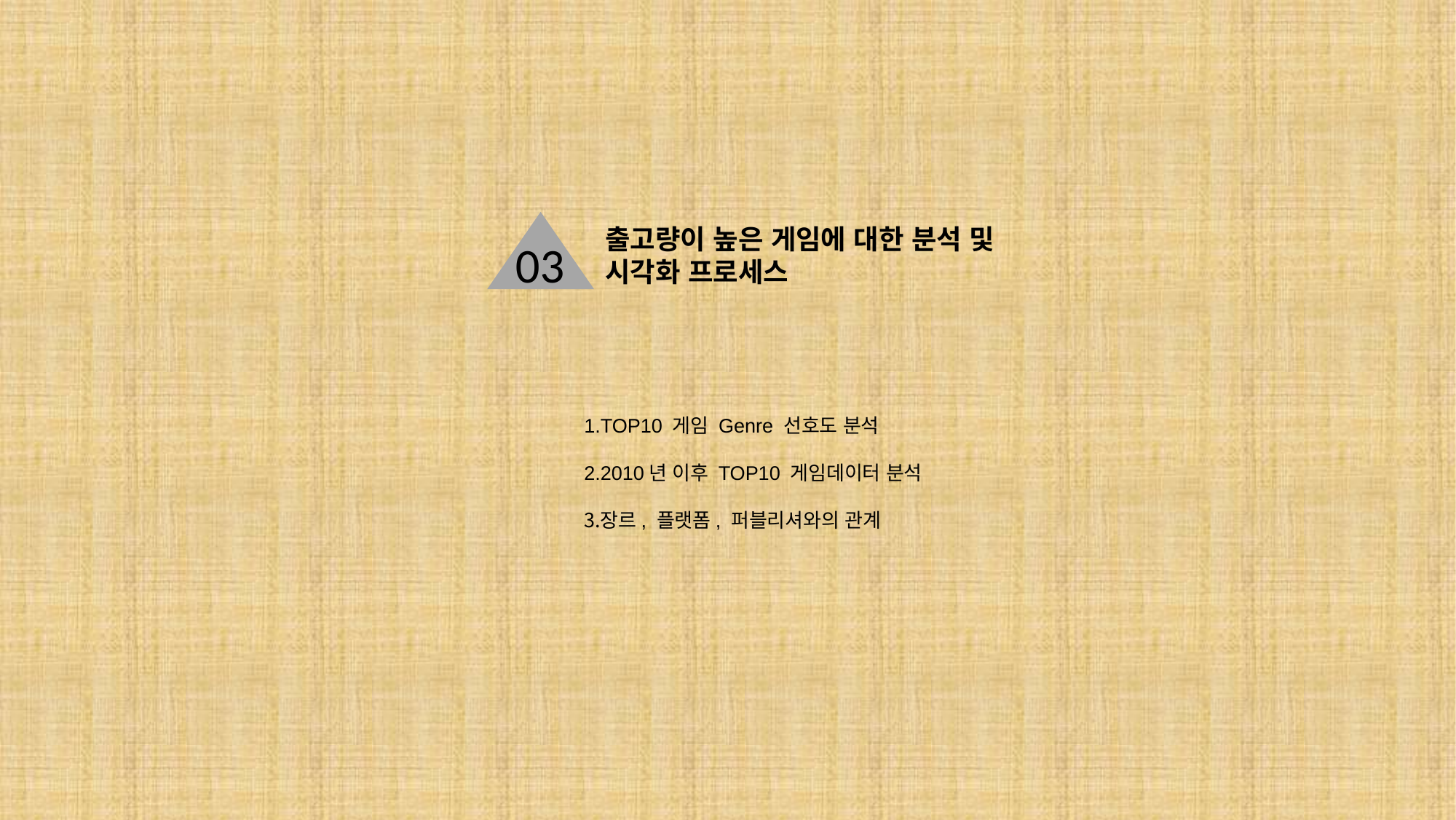

출고량이 높은 게임에 대한 분석 및 시각화 프로세스
03
TOP10 게임 Genre 선호도 분석
2010년 이후 TOP10 게임데이터 분석
장르, 플랫폼, 퍼블리셔와의 관계